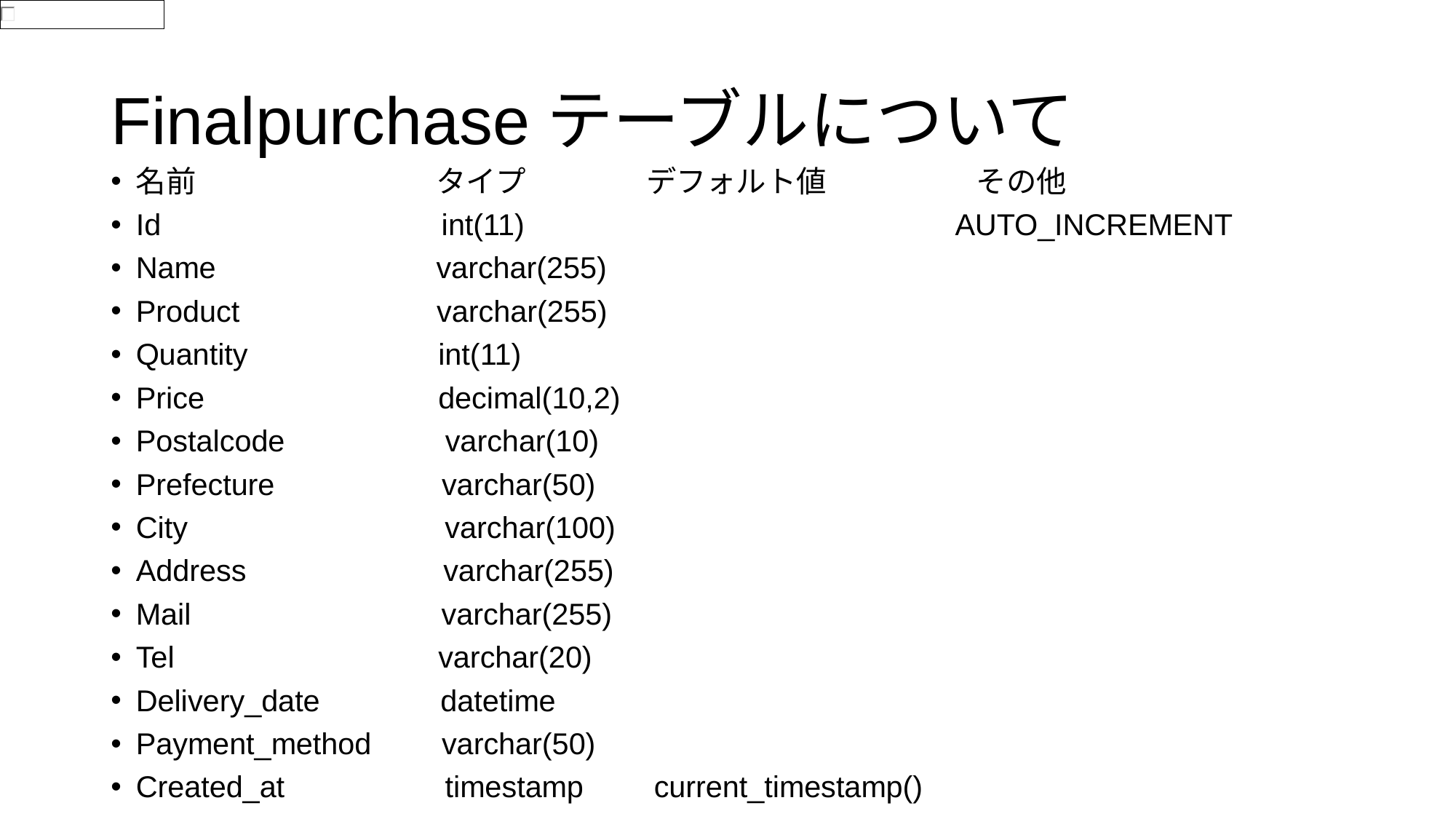

# Finalpurchaseテーブルについて
名前　　　　　　　　タイプ　　　　デフォルト値　　　　　その他
Id　　　　　　　　　int(11)　　　　　　　　　　　　　　AUTO_INCREMENT
Name　　　　　　　varchar(255)
Product　　　　　　 varchar(255)
Quantity　　　　　　int(11)
Price　　　　　　　  decimal(10,2)
Postalcode　　　　　varchar(10)
Prefecture　　　　　 varchar(50)
City　　　　　　　　 varchar(100)
Address　　　　　　 varchar(255)
Mail　　　　　　　　varchar(255)
Tel　　　　　　　　  varchar(20)
Delivery_date　　　   datetime
Payment_method　　varchar(50)
Created_at　　　　　timestamp　　current_timestamp()